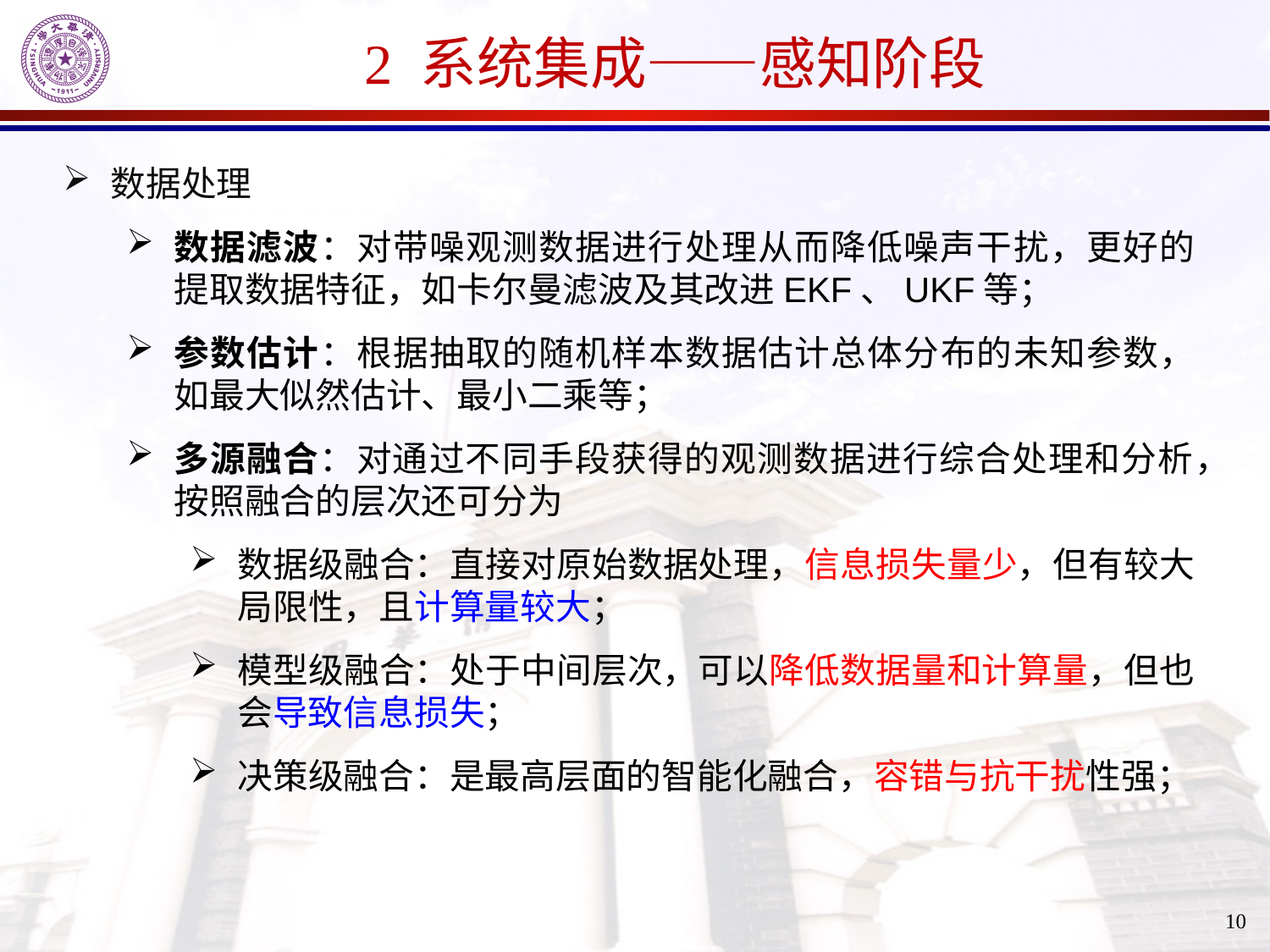

# 2 系统集成——感知阶段
数据处理
数据滤波：对带噪观测数据进行处理从而降低噪声干扰，更好的提取数据特征，如卡尔曼滤波及其改进EKF、UKF等；
参数估计：根据抽取的随机样本数据估计总体分布的未知参数，如最大似然估计、最小二乘等；
多源融合：对通过不同手段获得的观测数据进行综合处理和分析，按照融合的层次还可分为
数据级融合：直接对原始数据处理，信息损失量少，但有较大局限性，且计算量较大；
模型级融合：处于中间层次，可以降低数据量和计算量，但也会导致信息损失；
决策级融合：是最高层面的智能化融合，容错与抗干扰性强；
10